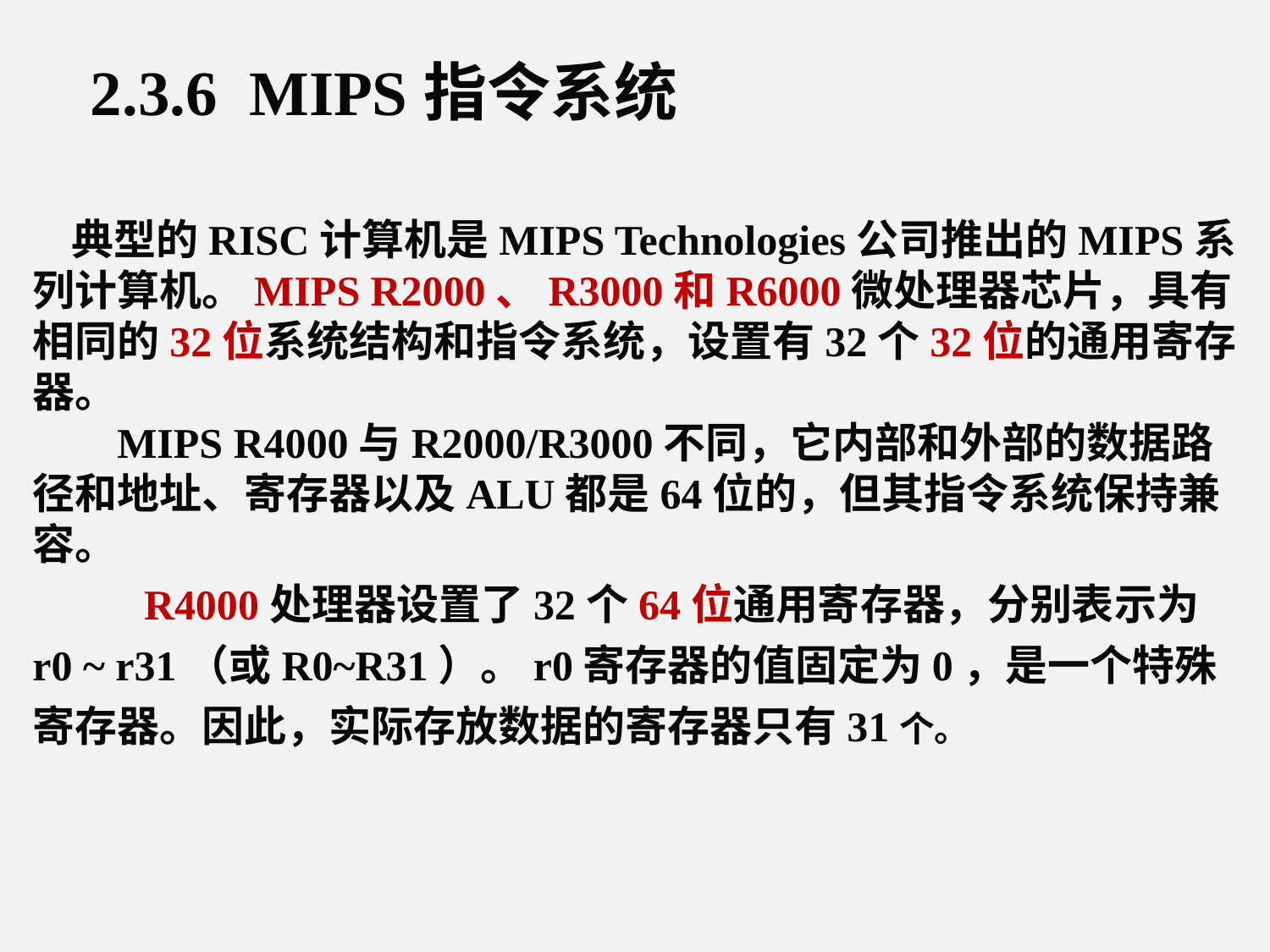

2.3.6  MIPS指令系统
   典型的RISC计算机是MIPS Technologies公司推出的MIPS系列计算机。MIPS R2000、R3000和R6000微处理器芯片，具有相同的32位系统结构和指令系统，设置有32个32位的通用寄存器。        MIPS R4000与R2000/R3000不同，它内部和外部的数据路径和地址、寄存器以及ALU都是64位的，但其指令系统保持兼容。       R4000处理器设置了32个64位通用寄存器，分别表示为r0 ~ r31（或R0~R31）。r0寄存器的值固定为0，是一个特殊寄存器。因此，实际存放数据的寄存器只有31个。